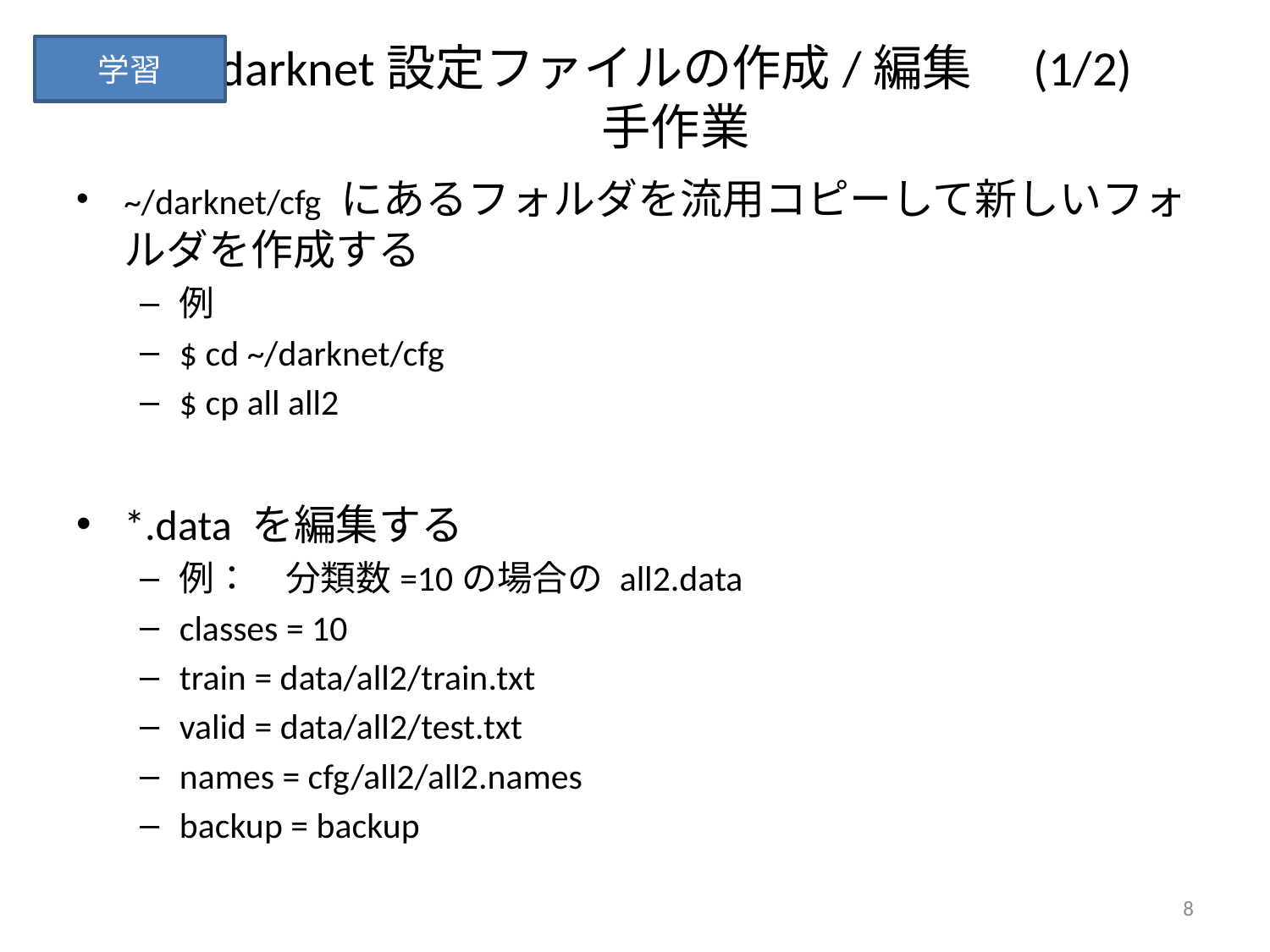

# darknet設定ファイルの作成/編集　(1/2) 手作業
学習
~/darknet/cfg にあるフォルダを流用コピーして新しいフォルダを作成する
例
$ cd ~/darknet/cfg
$ cp all all2

*.data を編集する
例：　分類数=10の場合の all2.data
classes = 10
train = data/all2/train.txt
valid = data/all2/test.txt
names = cfg/all2/all2.names
backup = backup
8